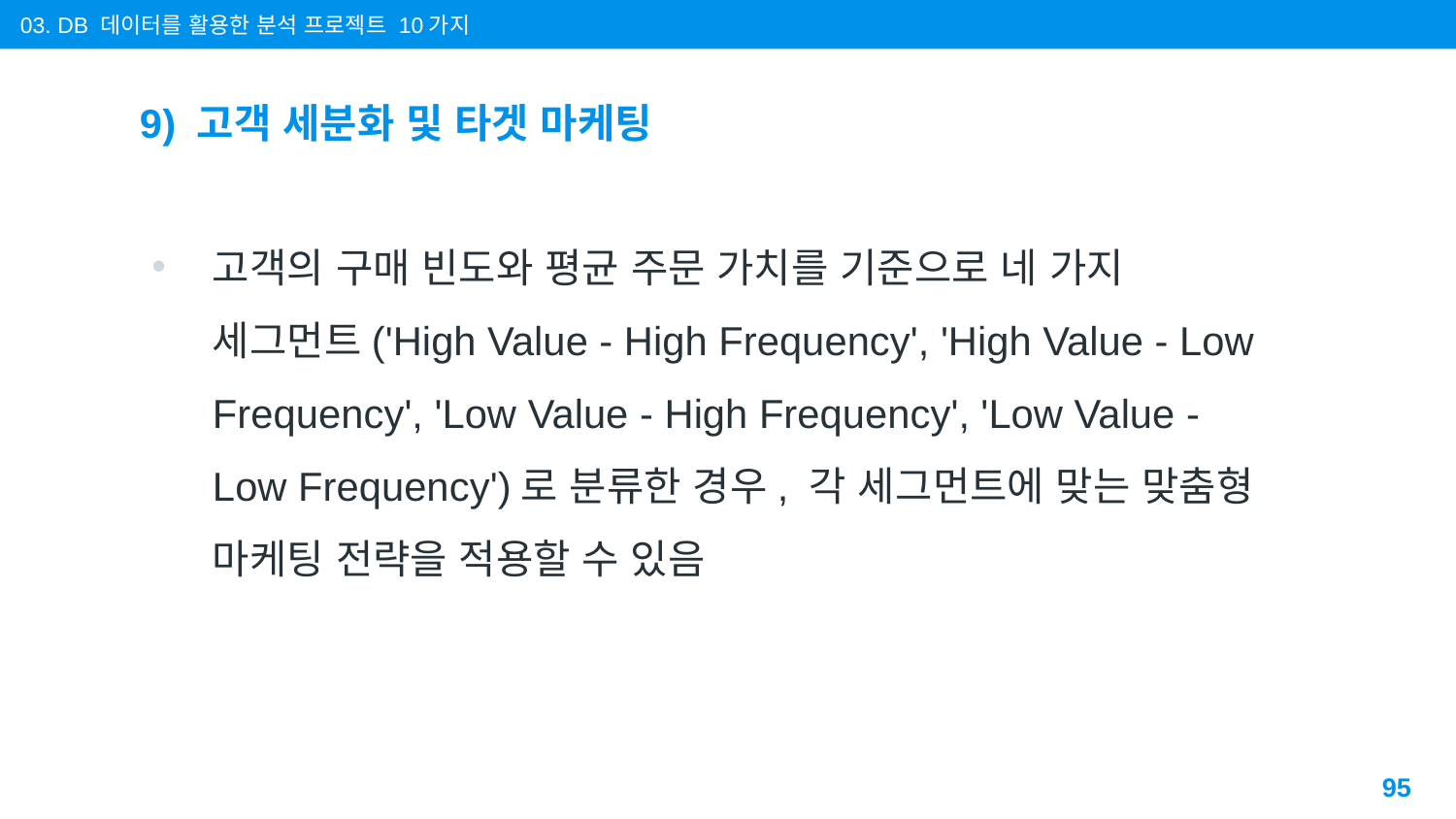

03. DB 데이터를 활용한 분석 프로젝트 10가지
# 9) 고객 세분화 및 타겟 마케팅
고객의 구매 빈도와 평균 주문 가치를 기준으로 네 가지 세그먼트('High Value - High Frequency', 'High Value - Low Frequency', 'Low Value - High Frequency', 'Low Value - Low Frequency')로 분류한 경우, 각 세그먼트에 맞는 맞춤형 마케팅 전략을 적용할 수 있음
95